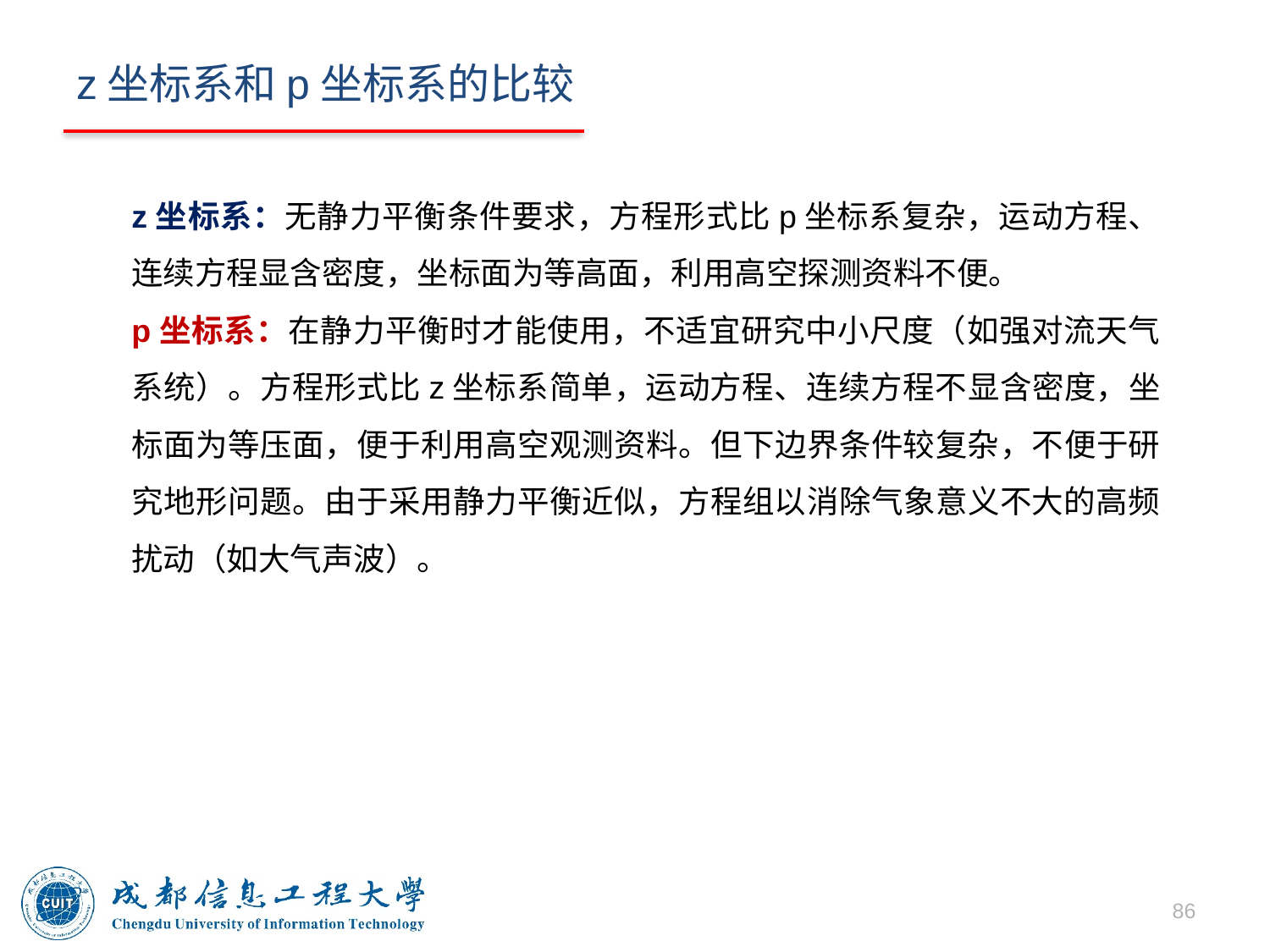

# z坐标系和p坐标系的比较
z坐标系：无静力平衡条件要求，方程形式比p坐标系复杂，运动方程、连续方程显含密度，坐标面为等高面，利用高空探测资料不便。
p坐标系：在静力平衡时才能使用，不适宜研究中小尺度（如强对流天气系统）。方程形式比z坐标系简单，运动方程、连续方程不显含密度，坐标面为等压面，便于利用高空观测资料。但下边界条件较复杂，不便于研究地形问题。由于采用静力平衡近似，方程组以消除气象意义不大的高频扰动（如大气声波）。
86